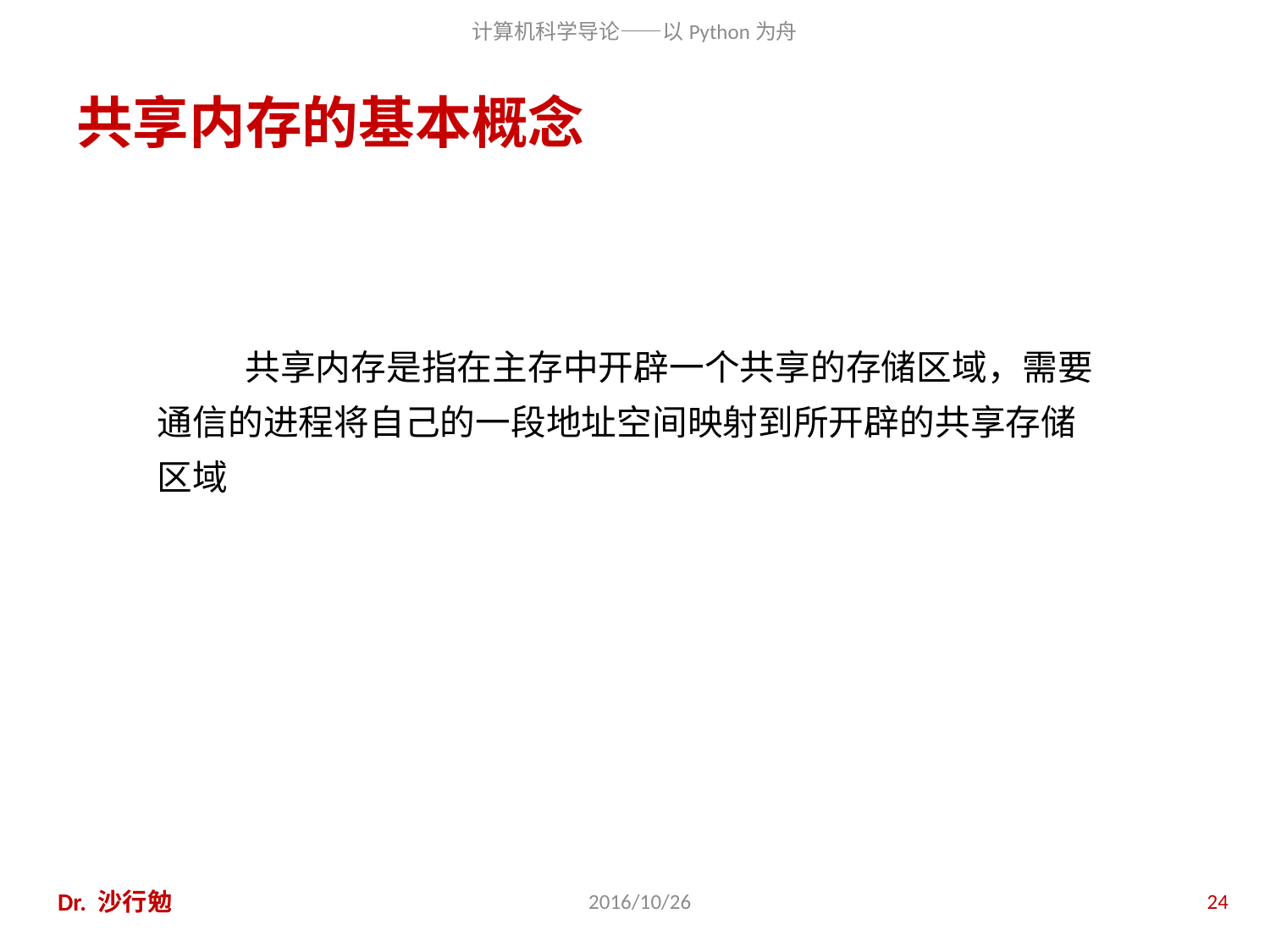

# 共享内存的基本概念
  共享内存是指在主存中开辟一个共享的存储区域，需要通信的进程将自己的一段地址空间映射到所开辟的共享存储区域
Dr. 沙行勉
2016/10/26
24